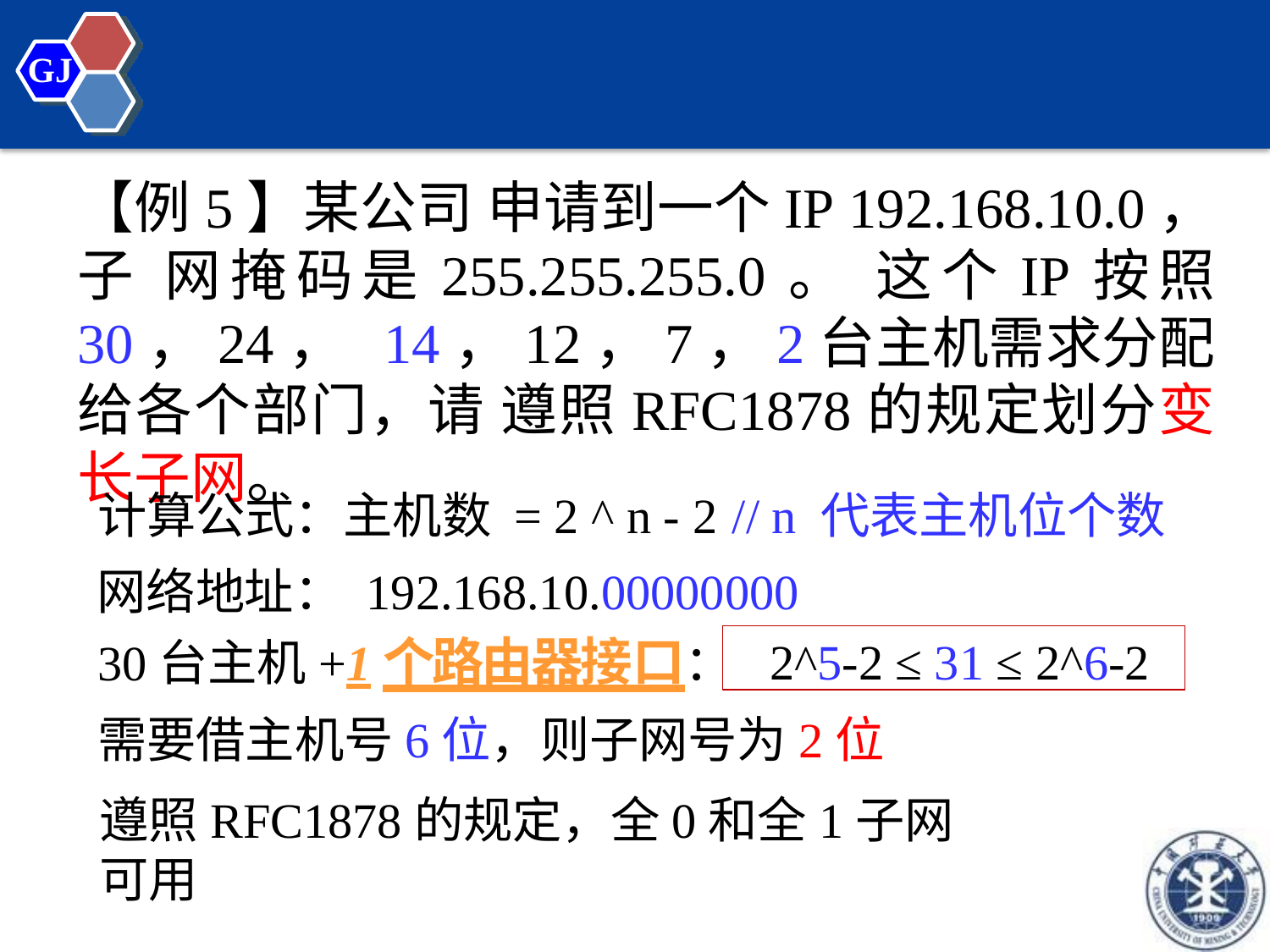

GJ
# 【例5】某公司申请到一个IP 192.168.10.0，子 网掩码是255.255.255.0。 这个IP按照 30，24，  14，12，7，2台主机需求分配给各个部门，请 遵照RFC1878的规定划分变长子网。
计算公式：主机数 = 2 ^ n - 2	// n 代表主机位个数 网络地址： 192.168.10.00000000
2^5-2 ≤ 31 ≤ 2^6-2
30台主机+1个路由器接口：
需要借主机号6位，则子网号为2位
遵照RFC1878的规定，全0和全1子网可用